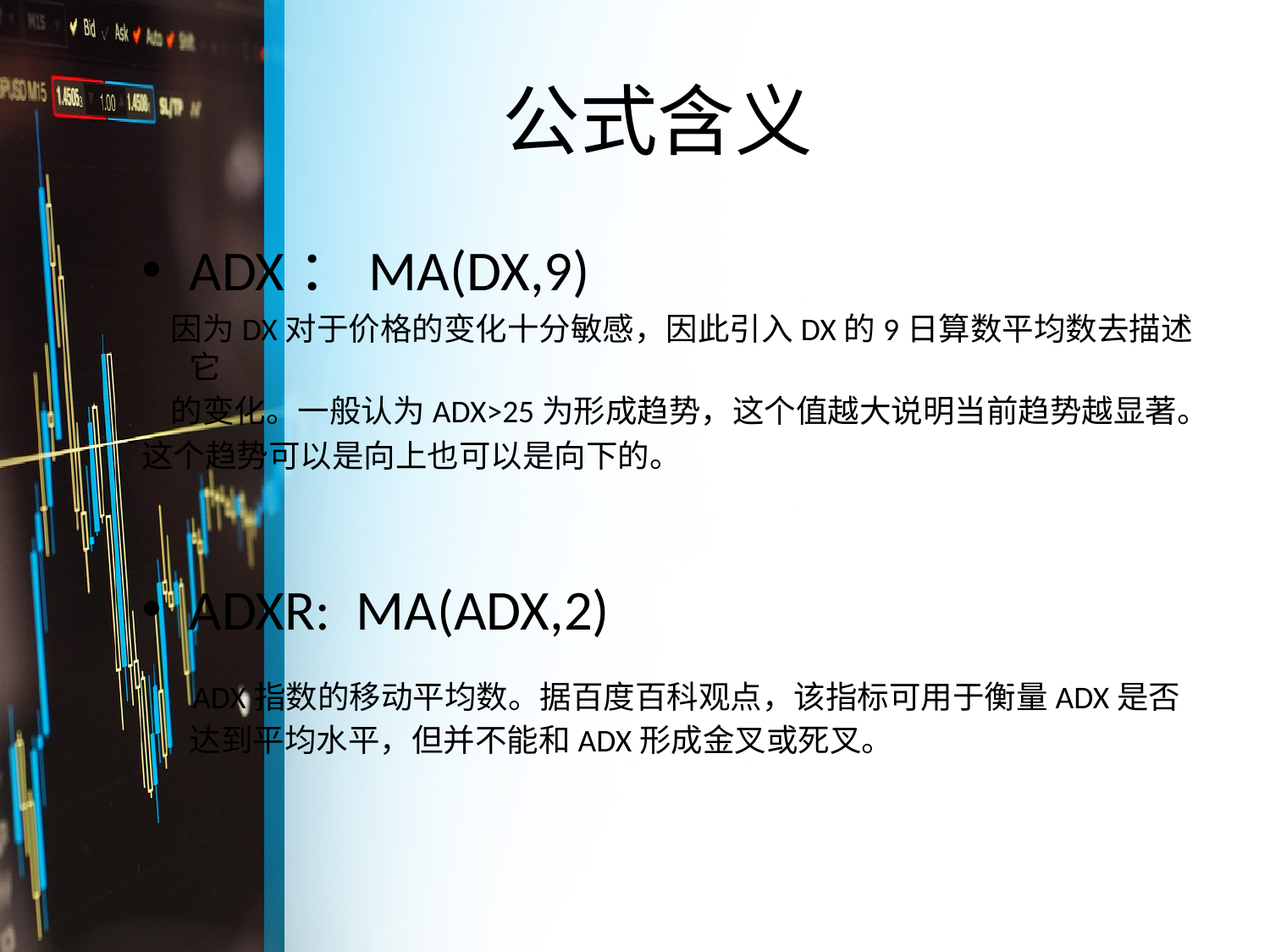

# 公式含义
ADX：MA(DX,9)
   因为DX对于价格的变化十分敏感，因此引入DX的9日算数平均数去描述它
   的变化。一般认为ADX>25为形成趋势，这个值越大说明当前趋势越显著。
这个趋势可以是向上也可以是向下的。

ADXR:  MA(ADX,2)
    ADX指数的移动平均数。据百度百科观点，该指标可用于衡量ADX是否达到平均水平，但并不能和ADX形成金叉或死叉。